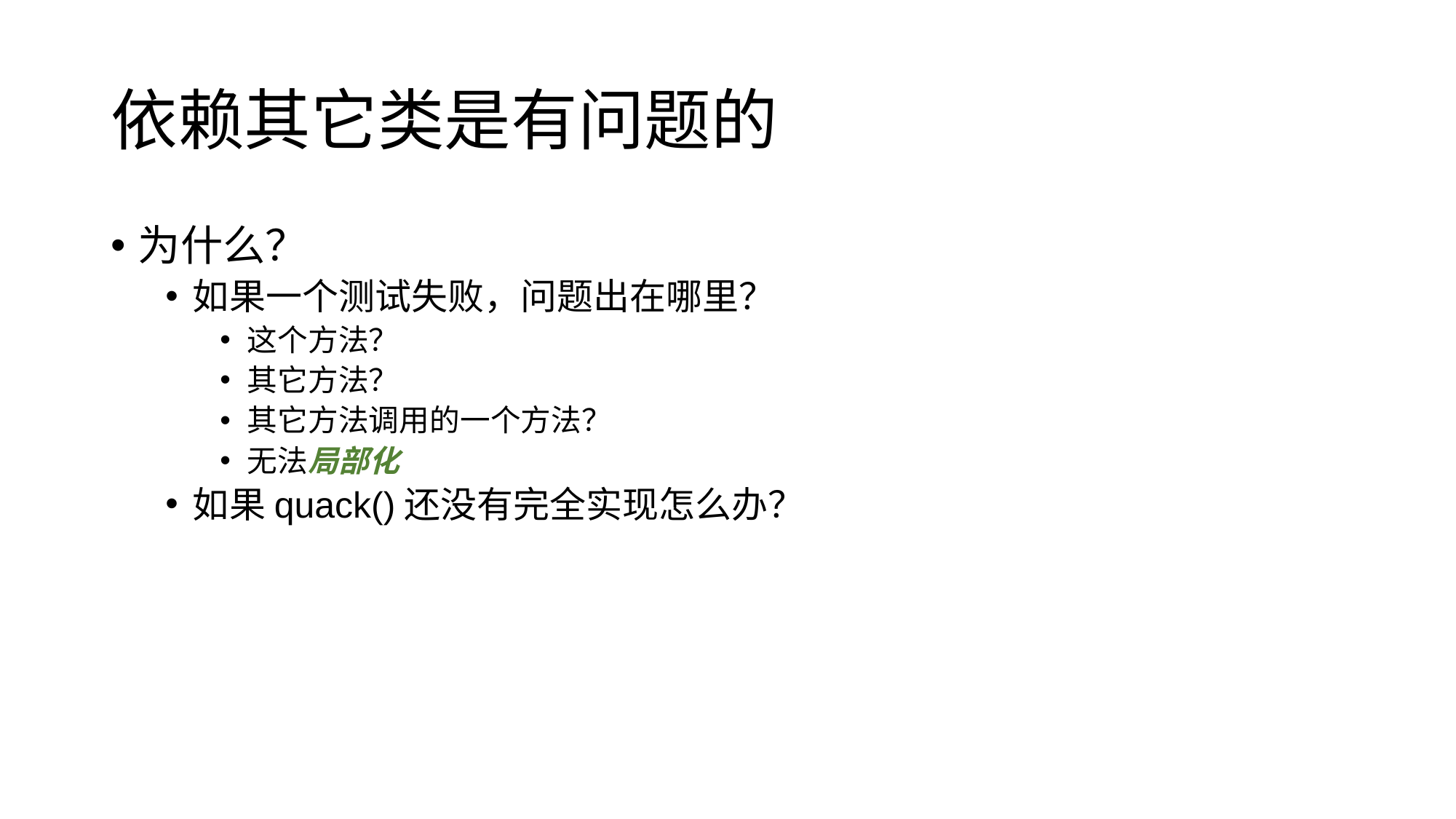

# 依赖其它类是有问题的
为什么？
如果一个测试失败，问题出在哪里？
这个方法？
其它方法？
其它方法调用的一个方法？
无法局部化
如果quack()还没有完全实现怎么办？